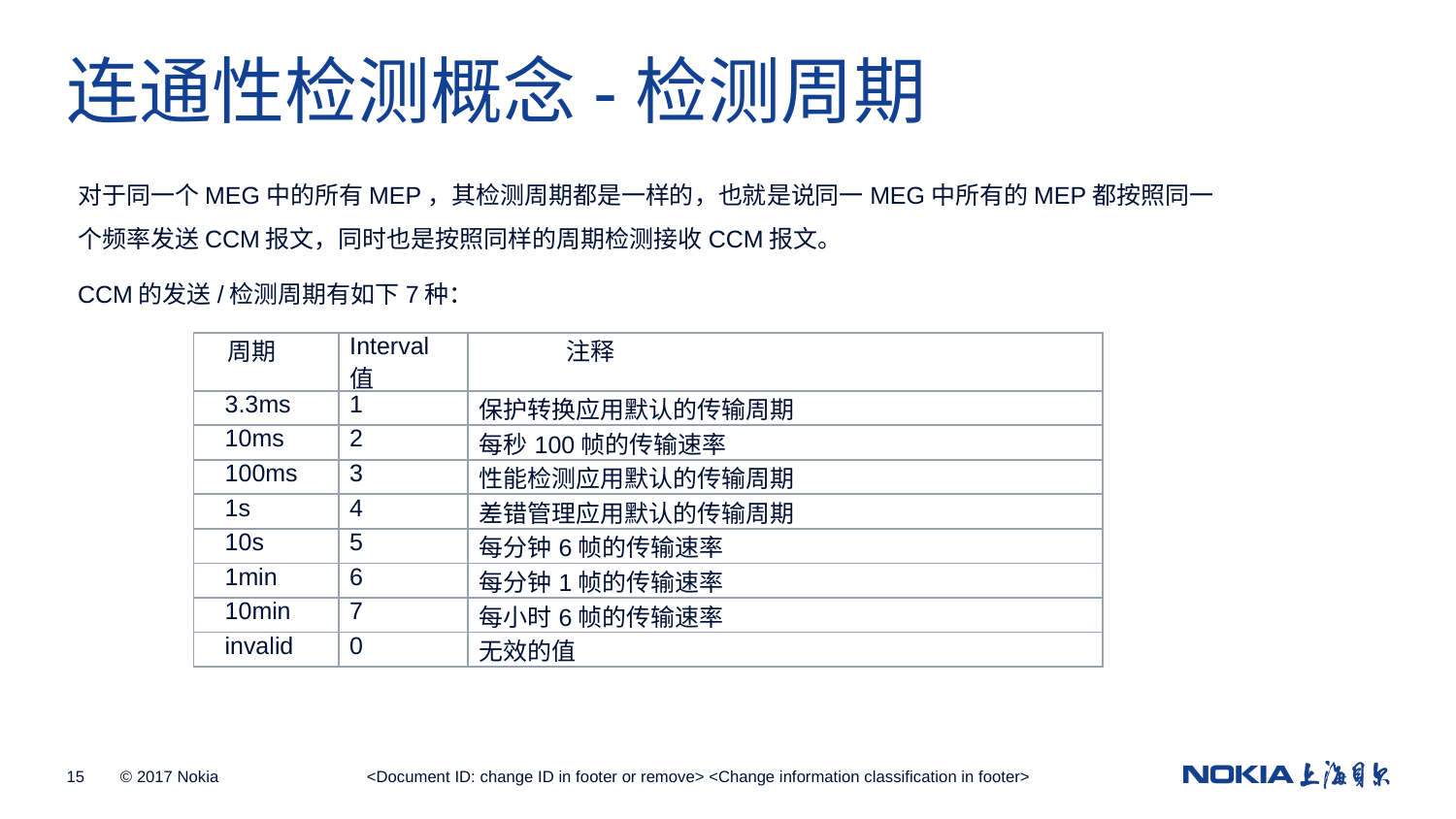

连通性检测概念-检测周期
对于同一个MEG中的所有MEP，其检测周期都是一样的，也就是说同一MEG中所有的MEP都按照同一个频率发送CCM报文，同时也是按照同样的周期检测接收CCM报文。
CCM的发送/检测周期有如下7种：

| 周期 | Interval值 | 注释 |
| --- | --- | --- |
| 3.3ms | 1 | 保护转换应用默认的传输周期 |
| 10ms | 2 | 每秒100帧的传输速率 |
| 100ms | 3 | 性能检测应用默认的传输周期 |
| 1s | 4 | 差错管理应用默认的传输周期 |
| 10s | 5 | 每分钟6帧的传输速率 |
| 1min | 6 | 每分钟1帧的传输速率 |
| 10min | 7 | 每小时6帧的传输速率 |
| invalid | 0 | 无效的值 |
<Document ID: change ID in footer or remove> <Change information classification in footer>